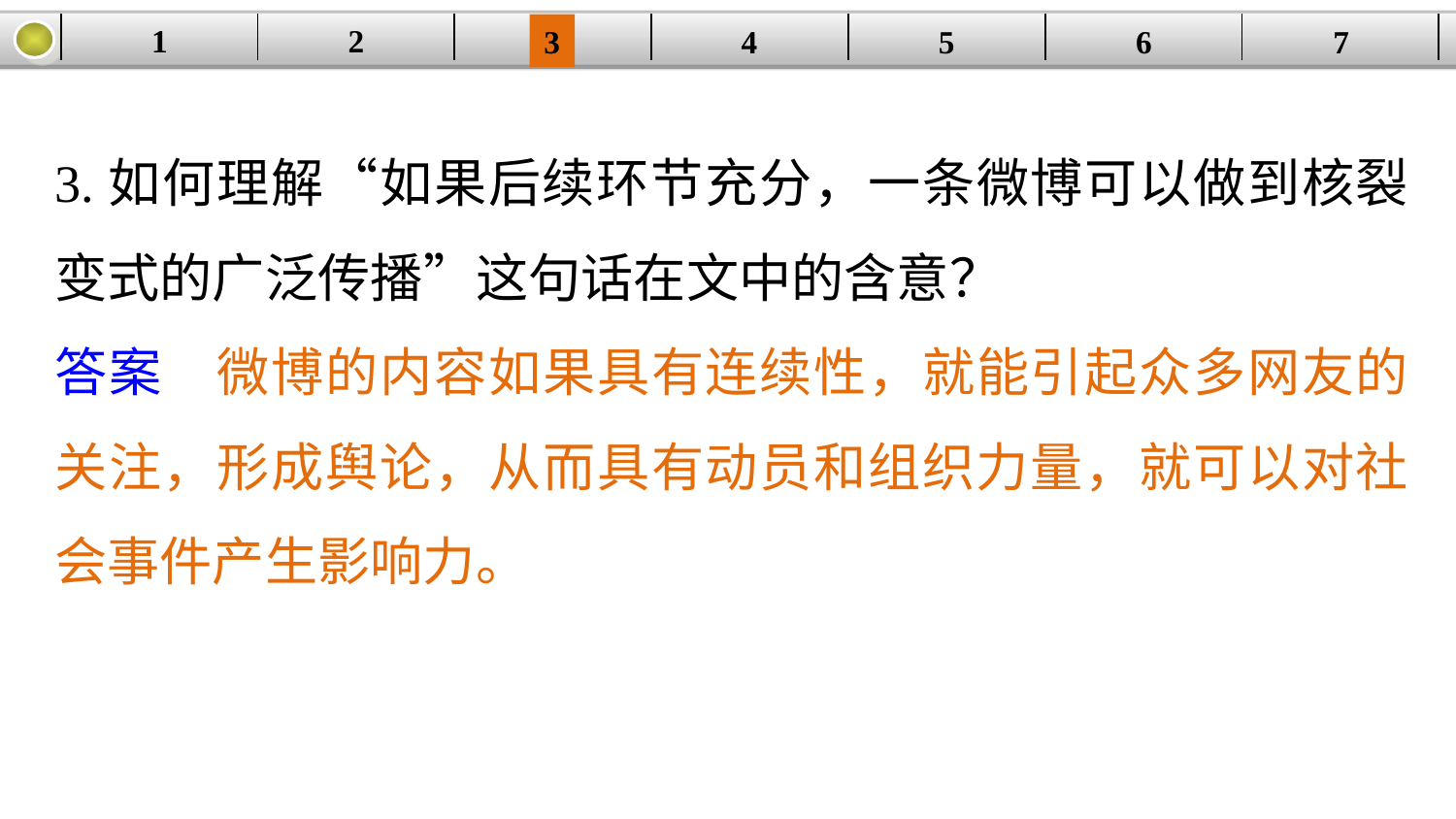

1
2
|  |  |  |  |  |  |  |
| --- | --- | --- | --- | --- | --- | --- |
3
4
5
6
7

3.如何理解“如果后续环节充分，一条微博可以做到核裂变式的广泛传播”这句话在文中的含意？
答案　微博的内容如果具有连续性，就能引起众多网友的关注，形成舆论，从而具有动员和组织力量，就可以对社会事件产生影响力。